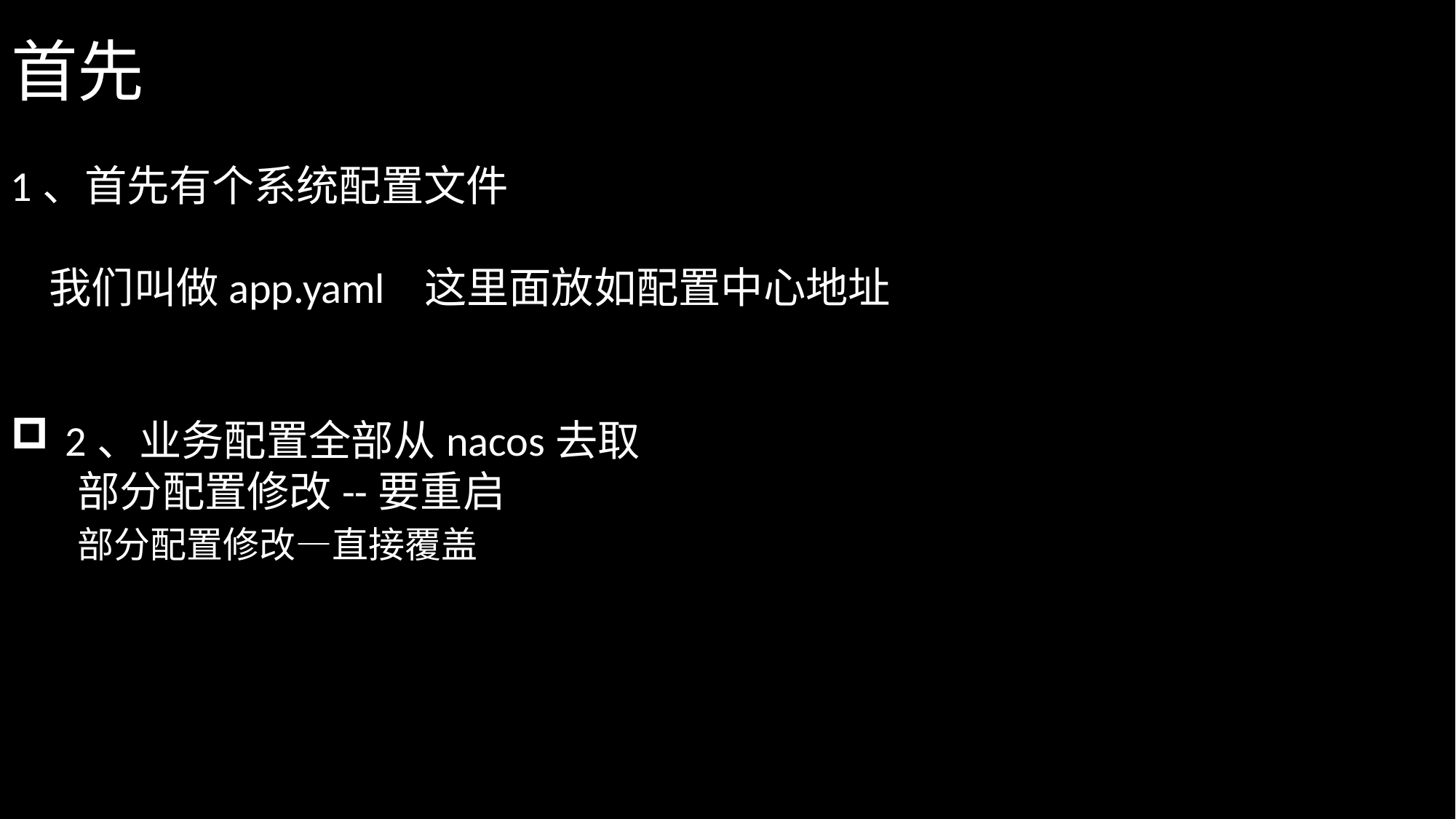

# 首先
1、首先有个系统配置文件

   我们叫做app.yaml   这里面放如配置中心地址

2、业务配置全部从nacos去取
      部分配置修改--要重启
      部分配置修改—直接覆盖